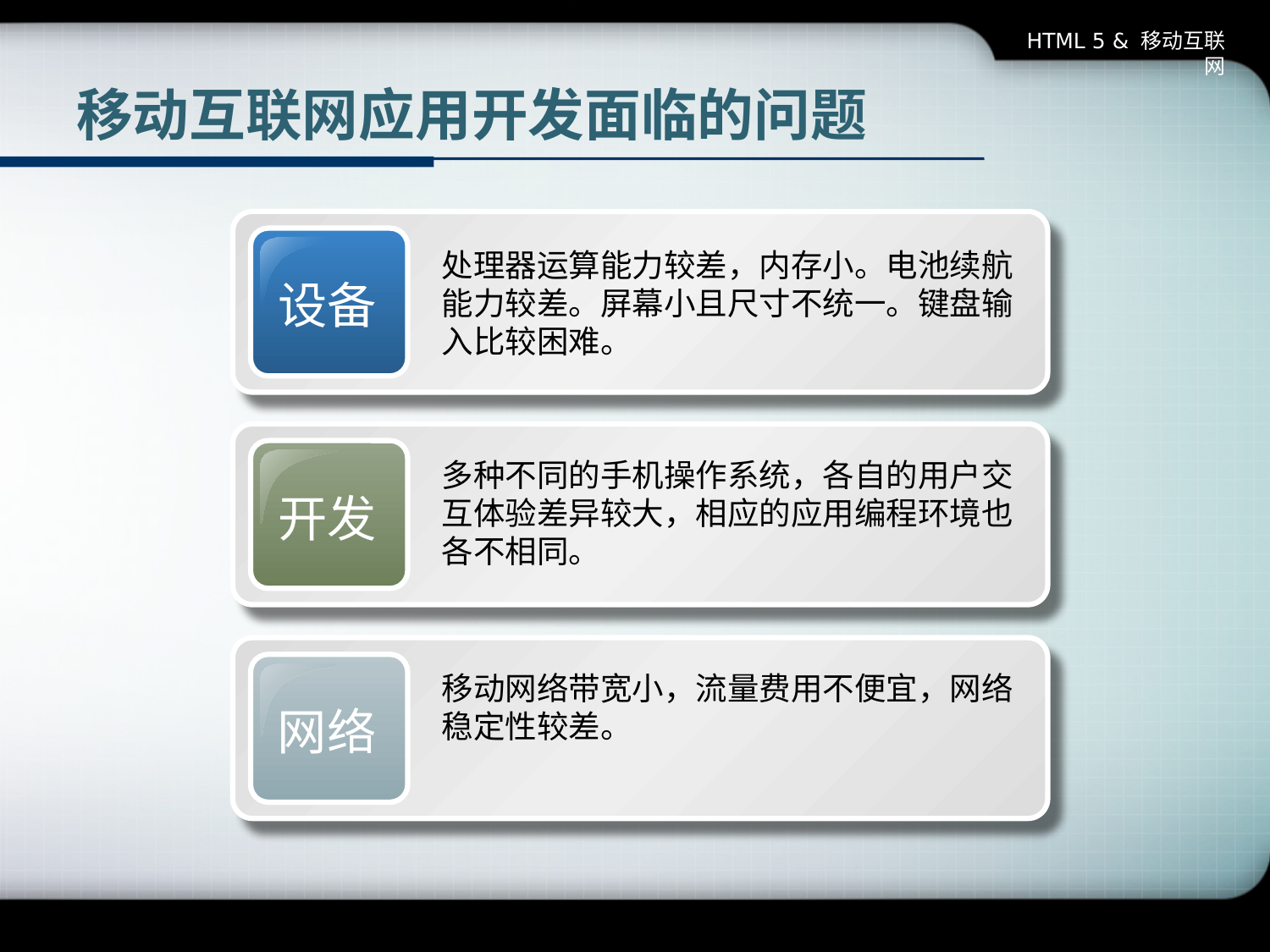

HTML 5 & 移动互联网
# 移动互联网应用开发面临的问题

设备
处理器运算能力较差，内存小。电池续航能力较差。屏幕小且尺寸不统一。键盘输入比较困难。

开发
多种不同的手机操作系统，各自的用户交互体验差异较大，相应的应用编程环境也各不相同。

网络
移动网络带宽小，流量费用不便宜，网络稳定性较差。